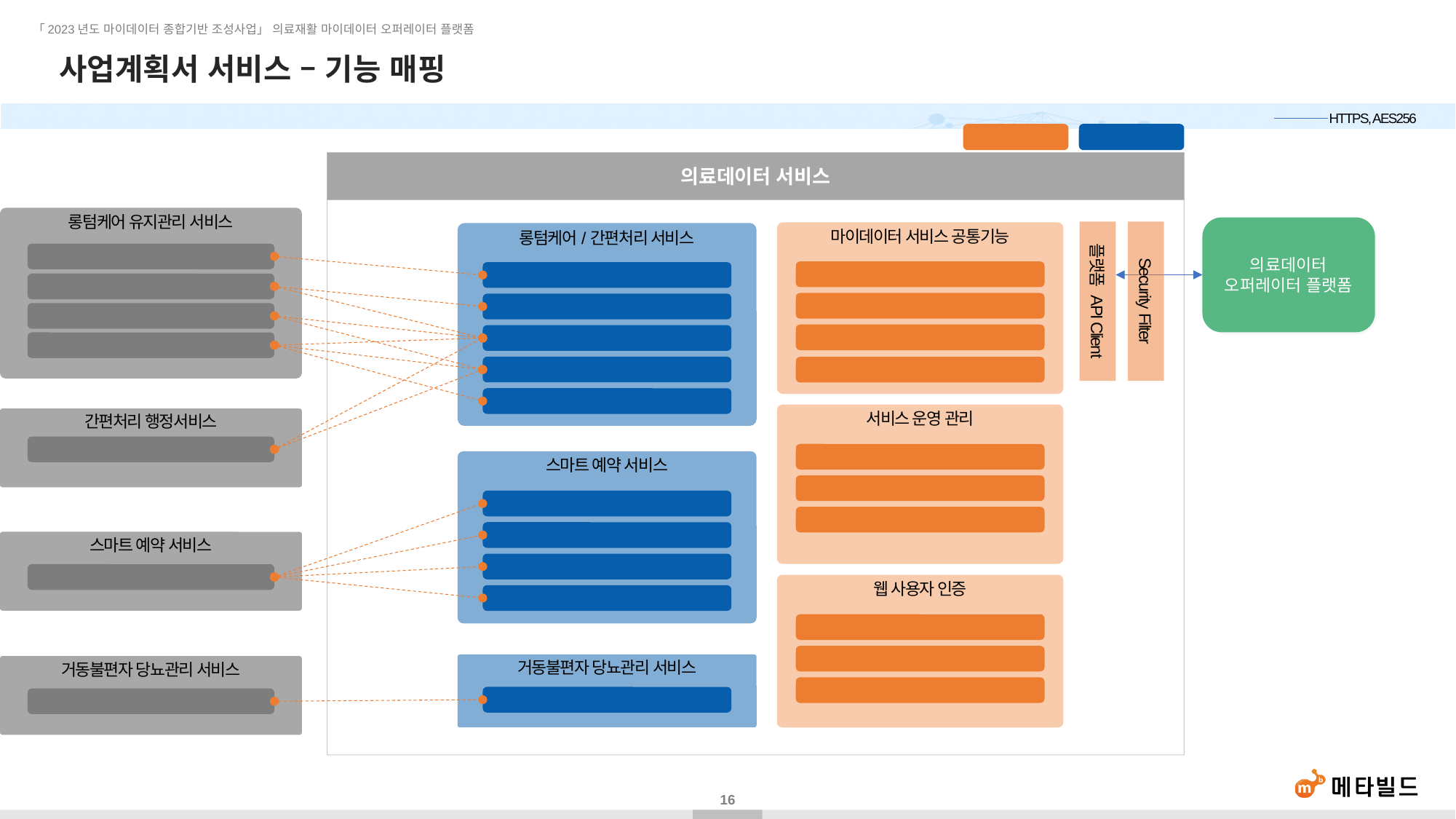

# 사업계획서 서비스 – 기능 매핑
HTTPS, AES256
서비스 공통기능
서비스 개별기능
의료데이터 서비스

롱텀케어 유지관리 서비스
내구연한 및 충전 등 일상편의 알림
지정 재활보조기구 맞춤 배달
지정 재활보조기구 예방점검/간편수리
재활보조기구 QR코드기반 PLM관리
간편처리 행정서비스
재활보조기구 특정품목 비대면 검수확인
스마트 예약 서비스
품목특성·제작기사·자재현황 연동 맞춤예약
거동불편자 당뇨관리 서비스
특정품목 맞춤형 식단/운동법
의료데이터
오퍼레이터 플랫폼
플랫폼 API Client
Security Filter
마이데이터 서비스 공통기능
플랫폼 사용자 인증
재활보조기구 처방전 관리
재활보조기구 이용자 관리
품목 관리(처방전코드)
롱텀케어/간편처리 서비스
내구연한/충전알림 대상 품목  관리
지정 재활보조기구  배달 관리
배달자 관리
지정 재활보조기구  방문/점검 관리
거래명세서 관리
서비스 운영 관리
공통코드 관리
조직/사용자/권한 /메뉴 관리
로그 관리
스마트 예약 서비스
작업 관리
품목 특성 관리
제작기사 관리
웹 사용자 인증
로그인/로그아웃
아이디/비밀번호 찾기
개인정보관리
자재  관리(물품)
거동불편자 당뇨관리 서비스
식단/운동법 관리